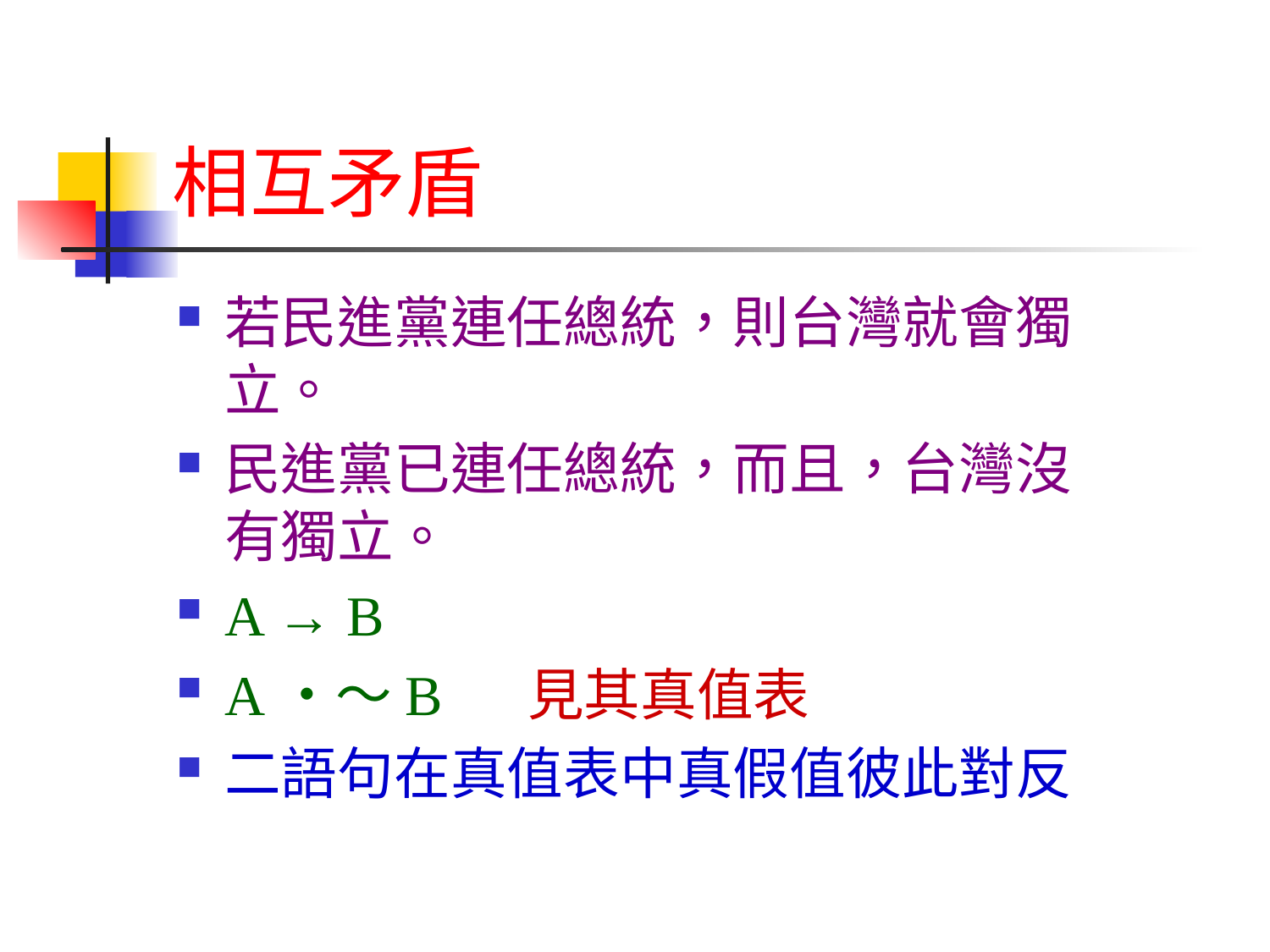

# 相互矛盾
若民進黨連任總統，則台灣就會獨立。
民進黨已連任總統，而且，台灣沒有獨立。
A → B
A・～B     見其真值表
二語句在真值表中真假值彼此對反